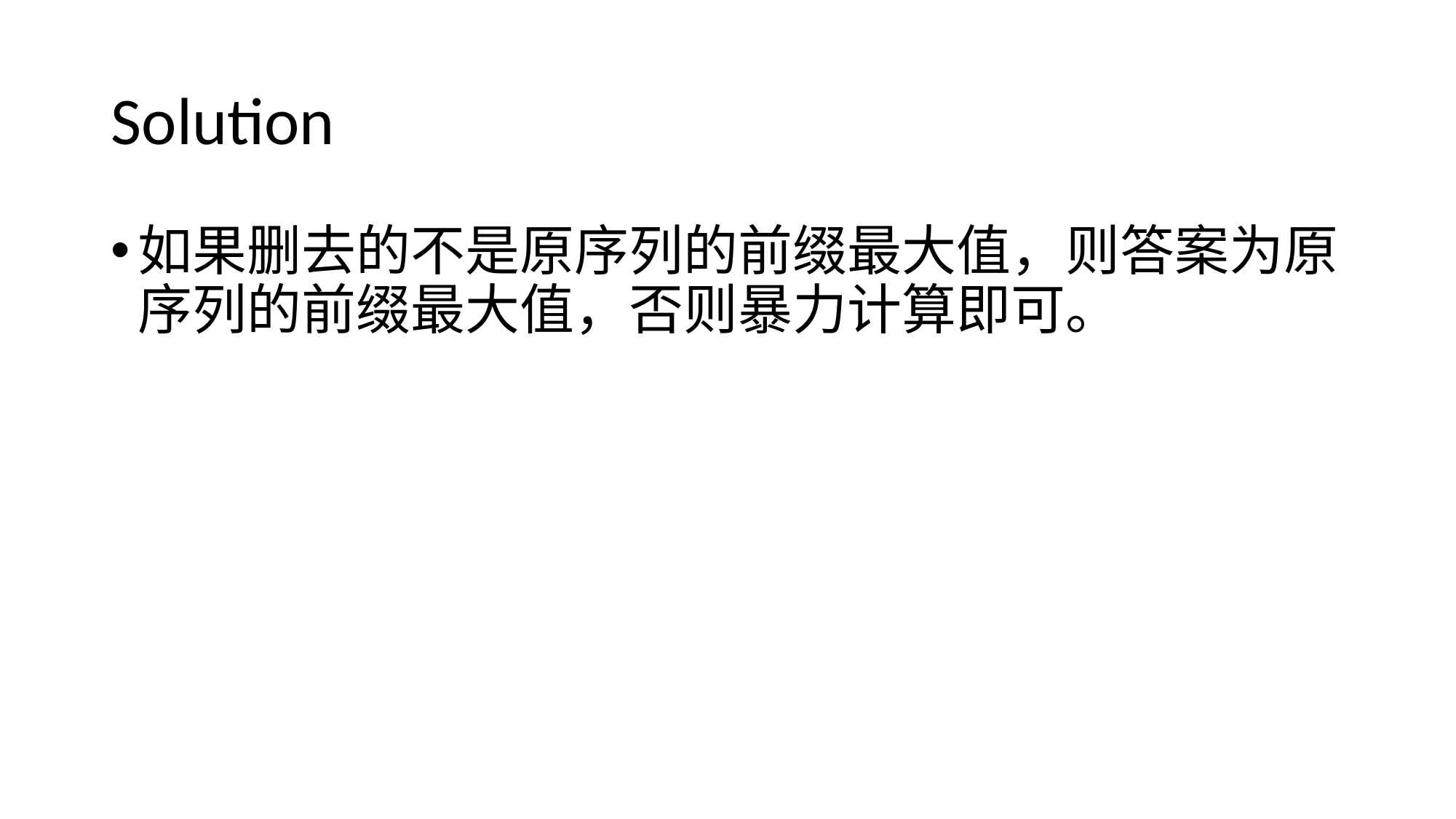

# Solution
如果删去的不是原序列的前缀最大值，则答案为原序列的前缀最大值，否则暴力计算即可。